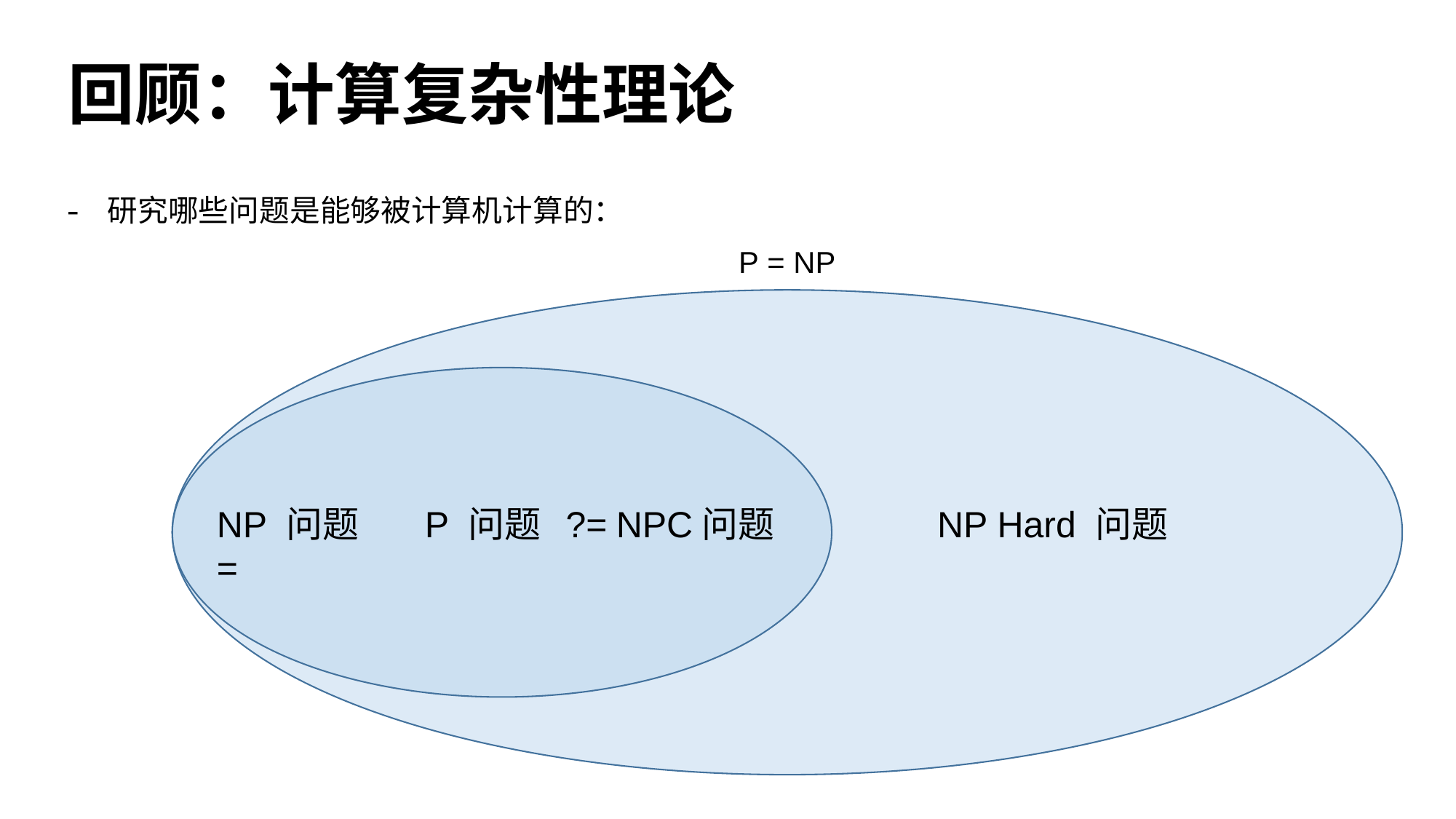

# 回顾：计算复杂性理论
- 研究哪些问题是能够被计算机计算的：
P = NP

 NP Hard 问题
NPC问题
P 问题  ?=
NP 问题   =